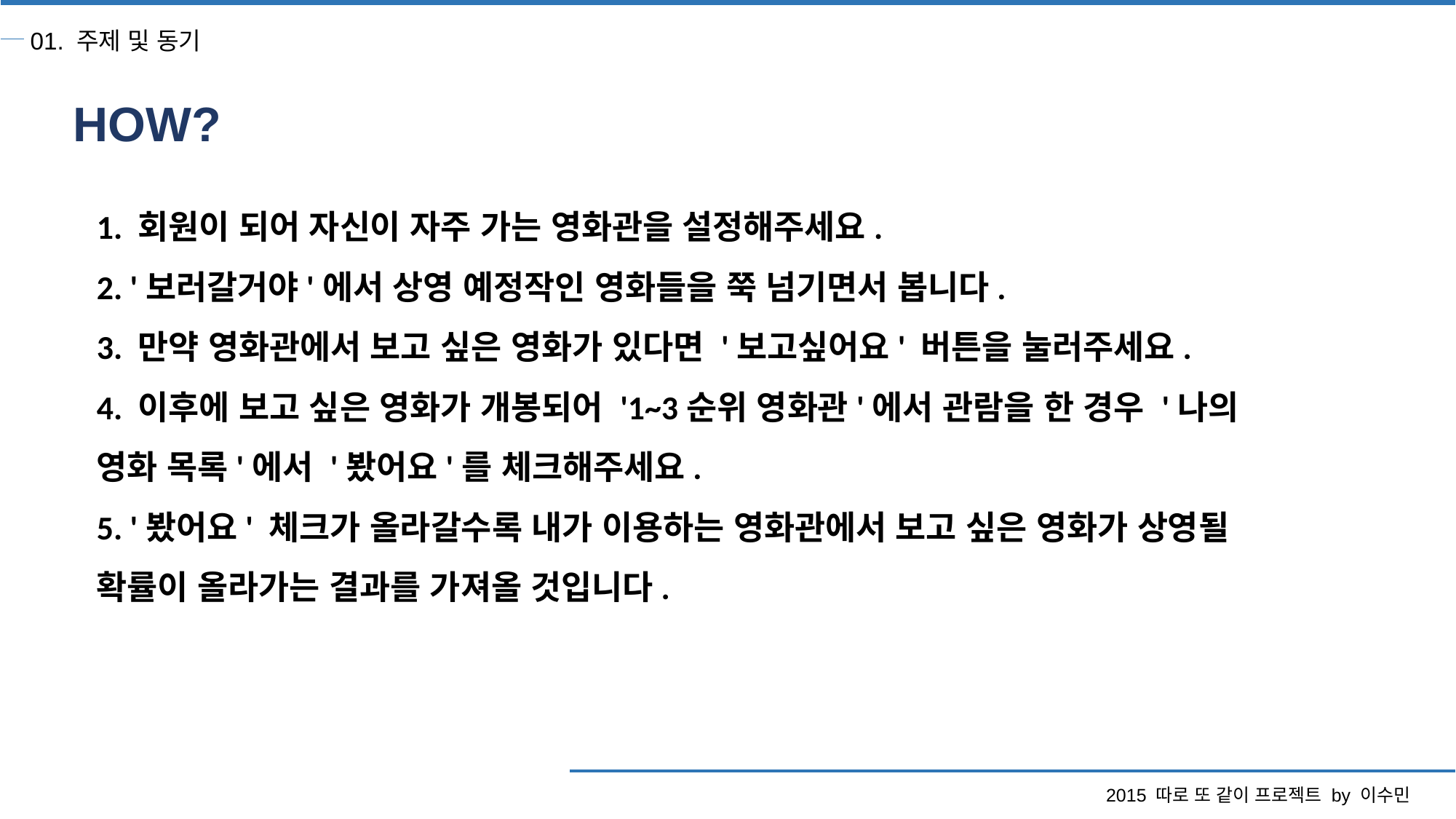

01. 주제 및 동기
HOW?
1. 회원이 되어 자신이 자주 가는 영화관을 설정해주세요.
2. '보러갈거야'에서 상영 예정작인 영화들을 쭉 넘기면서 봅니다.
3. 만약 영화관에서 보고 싶은 영화가 있다면 '보고싶어요' 버튼을 눌러주세요.
4. 이후에 보고 싶은 영화가 개봉되어 '1~3순위 영화관'에서 관람을 한 경우 '나의 영화 목록'에서 '봤어요'를 체크해주세요.
5. '봤어요' 체크가 올라갈수록 내가 이용하는 영화관에서 보고 싶은 영화가 상영될 확률이 올라가는 결과를 가져올 것입니다.
2015 따로 또 같이 프로젝트 by 이수민